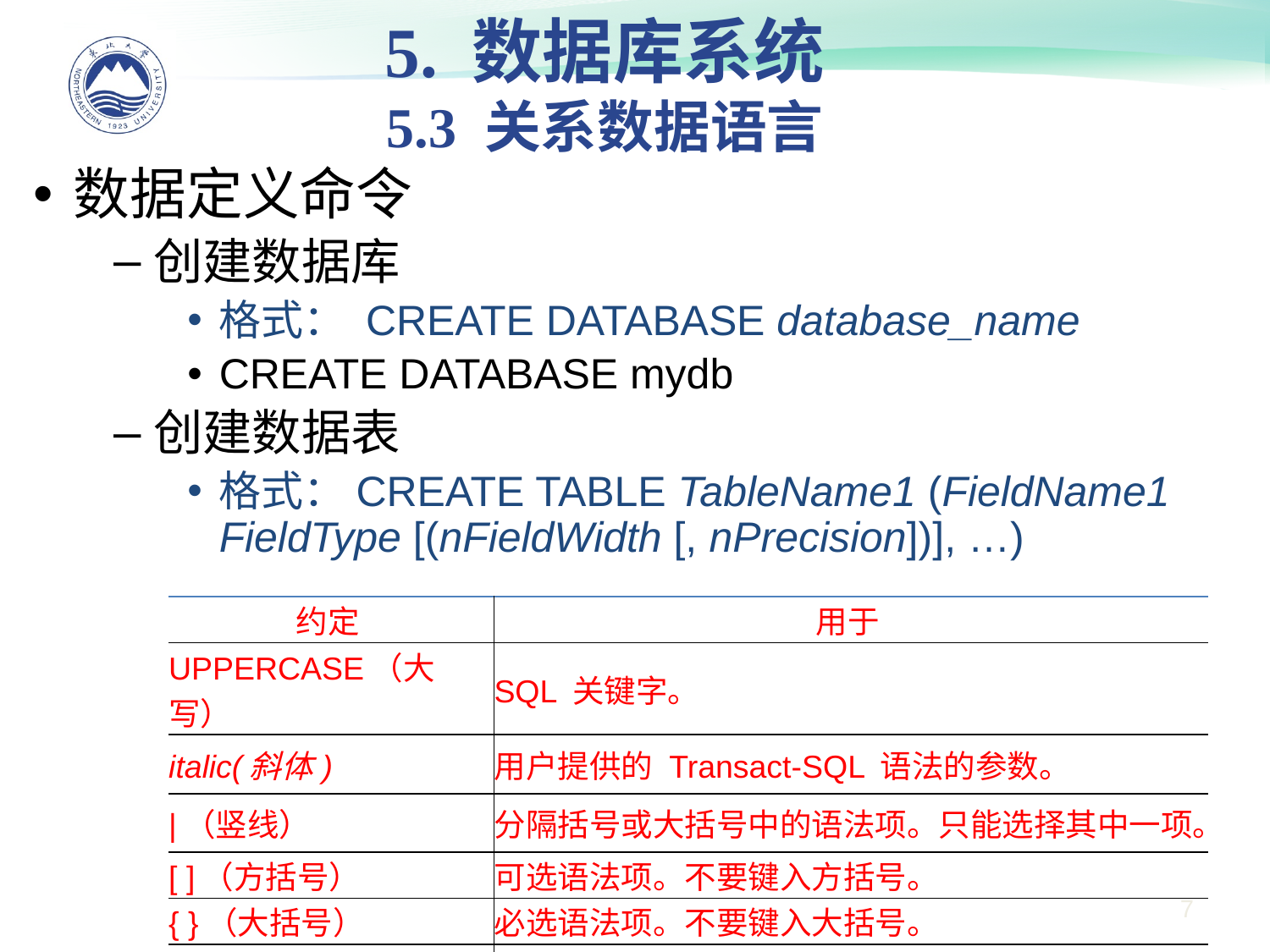

5. 数据库系统
5.3 关系数据语言
数据定义命令
创建数据库
格式： CREATE DATABASE database_name
CREATE DATABASE mydb
创建数据表
格式：CREATE TABLE TableName1 (FieldName1 FieldType [(nFieldWidth [, nPrecision])], …)
| 约定 | 用于 |
| --- | --- |
| UPPERCASE（大写） | SQL 关键字。 |
| italic(斜体) | 用户提供的 Transact-SQL 语法的参数。 |
| |（竖线） | 分隔括号或大括号中的语法项。只能选择其中一项。 |
| [ ]（方括号） | 可选语法项。不要键入方括号。 |
| { }（大括号） | 必选语法项。不要键入大括号。 |
| [...] | 指示前面的项可以重复 |
7